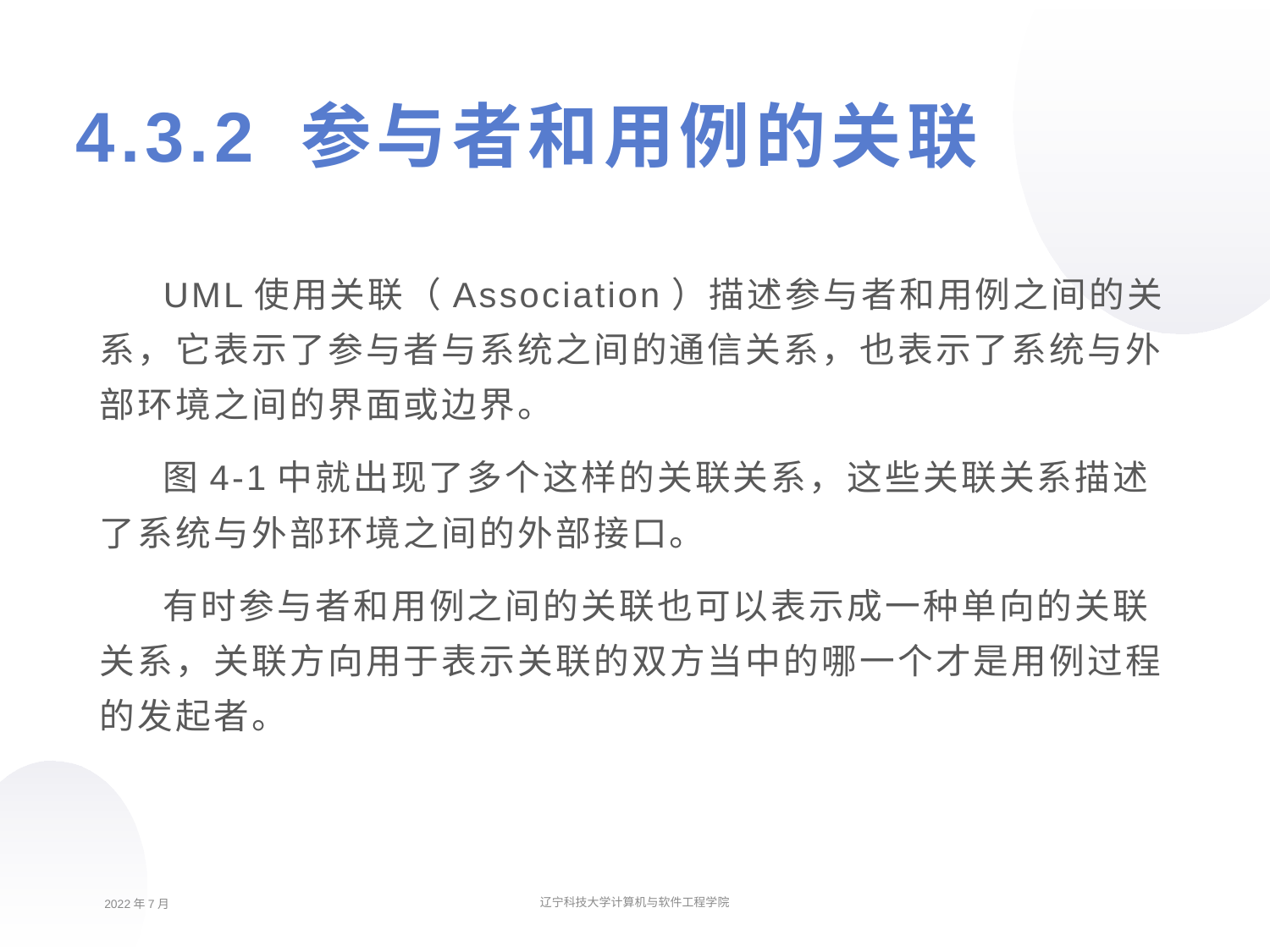

4.3.2 参与者和用例的关联
UML使用关联（Association）描述参与者和用例之间的关系，它表示了参与者与系统之间的通信关系，也表示了系统与外部环境之间的界面或边界。
图4-1中就出现了多个这样的关联关系，这些关联关系描述了系统与外部环境之间的外部接口。
有时参与者和用例之间的关联也可以表示成一种单向的关联关系，关联方向用于表示关联的双方当中的哪一个才是用例过程的发起者。

2022年7月
辽宁科技大学计算机与软件工程学院
31